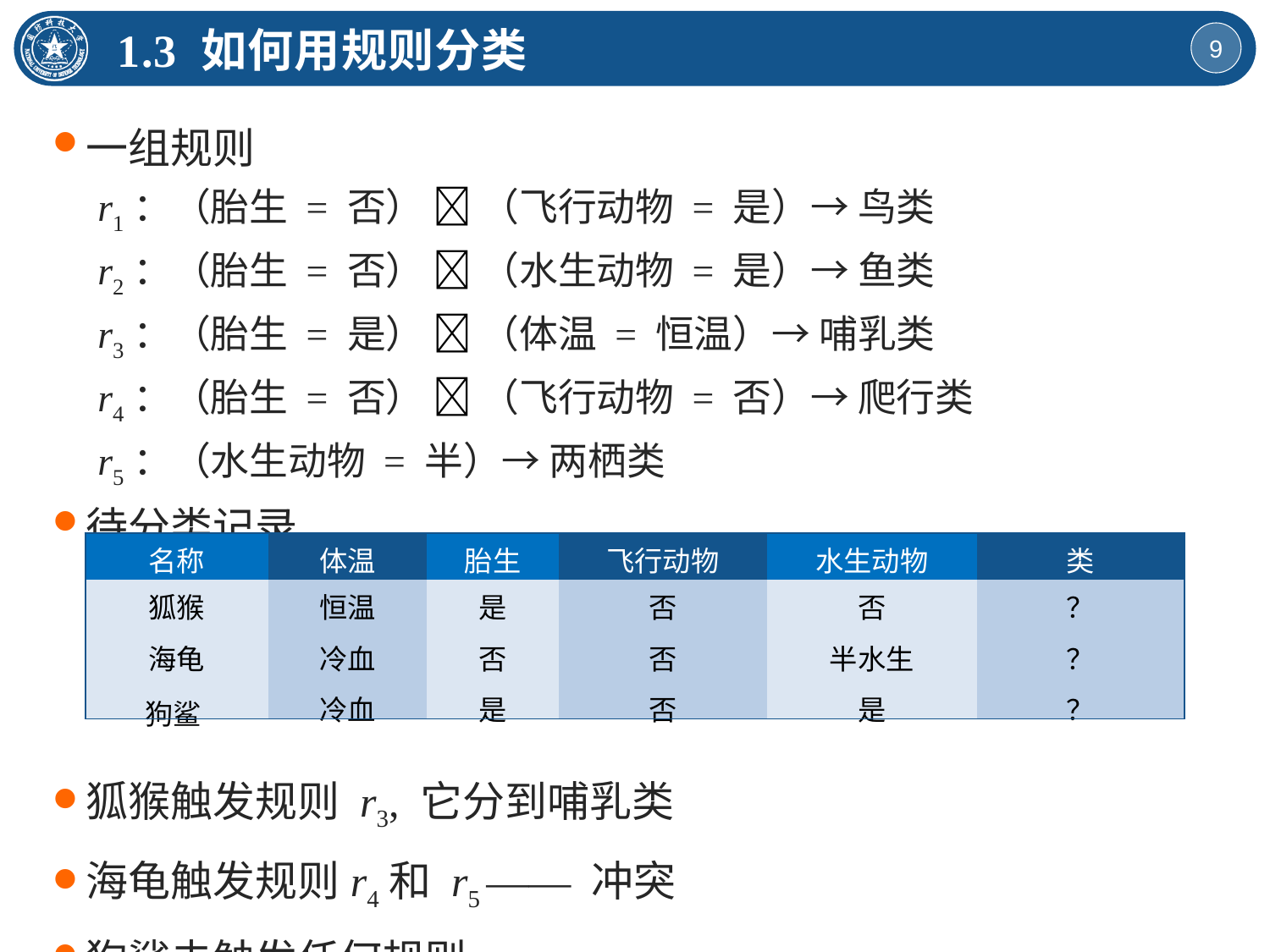

1.3 如何用规则分类
一组规则
r1：（胎生 = 否） ∧ （飞行动物 = 是）→ 鸟类
r2：（胎生 = 否） ∧ （水生动物 = 是）→ 鱼类
r3：（胎生 = 是） ∧ （体温 = 恒温）→ 哺乳类
r4：（胎生 = 否） ∧ （飞行动物 = 否）→ 爬行类
r5：（水生动物 = 半）→ 两栖类
待分类记录

狐猴触发规则 r3, 它分到哺乳类
海龟触发规则r4和 r5 —— 冲突
狗鲨未触发任何规则
| 名称 | 体温 | 胎生 | 飞行动物 | 水生动物 | 类 |
| --- | --- | --- | --- | --- | --- |
| 狐猴 海龟 狗鲨 | 恒温 冷血 冷血 | 是 否 是 | 否 否 否 | 否 半水生 是 | ？ ？ ？ |